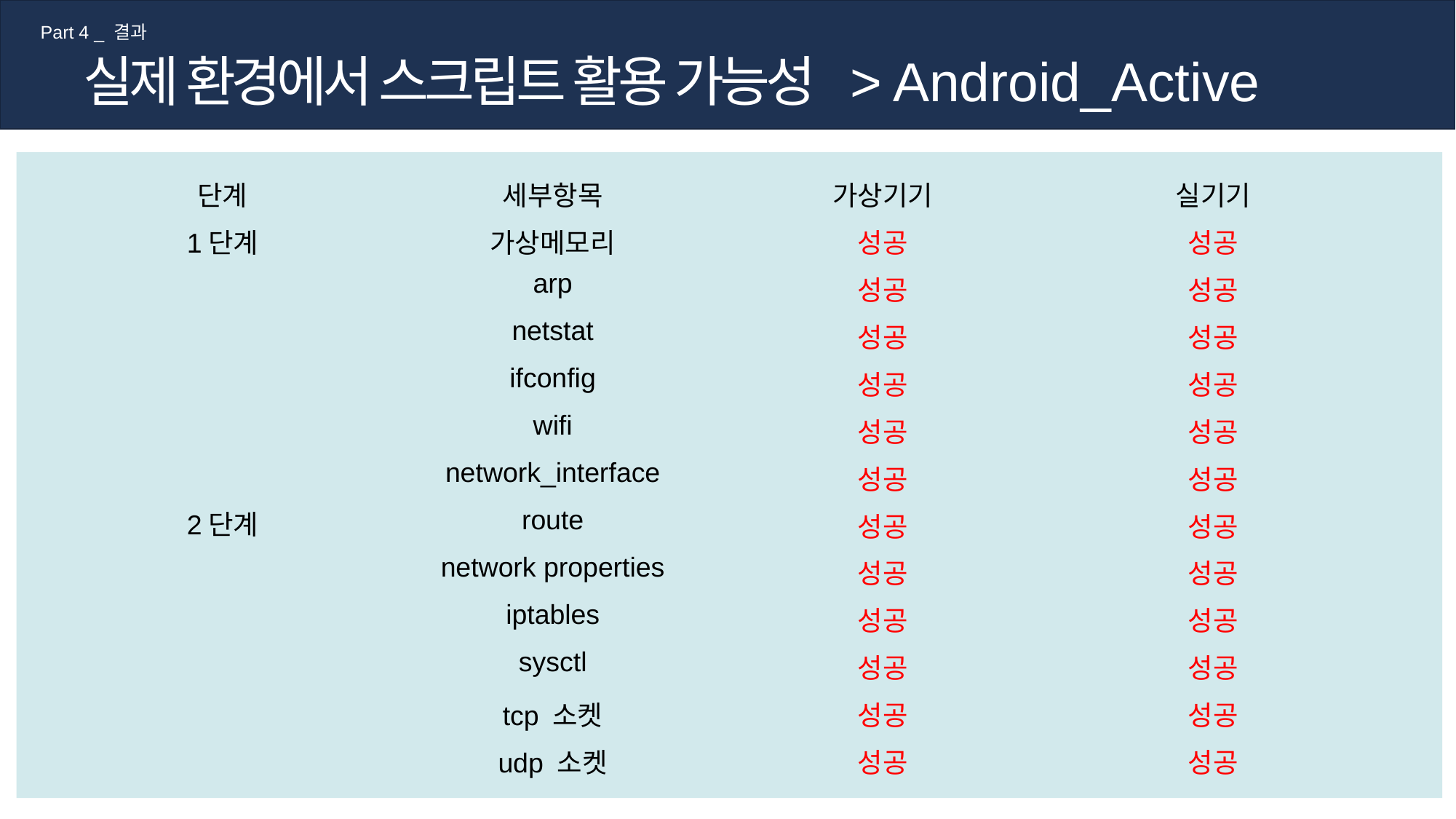

Part 4 _ 결과
실제 환경에서 스크립트 활용 가능성  > Android_Active

| 단계 | 세부항목 | 가상기기 | 실기기 |
| --- | --- | --- | --- |
| 1단계 | 가상메모리 | 성공 | 성공 |
| 2단계 | arp | 성공 | 성공 |
|  | netstat | 성공 | 성공 |
|  | ifconfig | 성공 | 성공 |
|  | wifi | 성공 | 성공 |
|  | network\_interface | 성공 | 성공 |
|  | route | 성공 | 성공 |
|  | network properties | 성공 | 성공 |
|  | iptables | 성공 | 성공 |
|  | sysctl | 성공 | 성공 |
|  | tcp 소켓 | 성공 | 성공 |
|  | udp 소켓 | 성공 | 성공 |